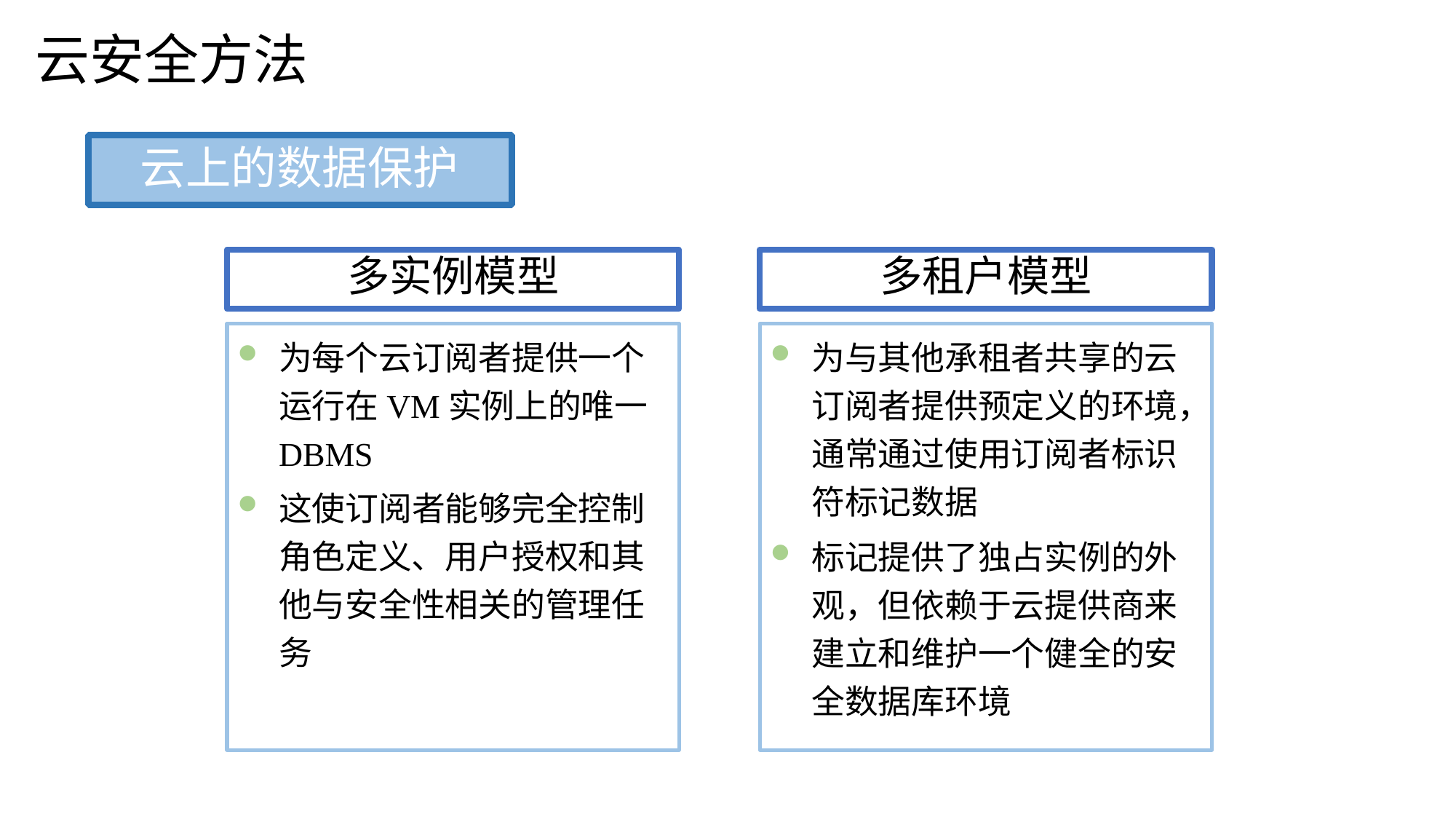

云安全方法

云上的数据保护
多实例模型
多租户模型
为每个云订阅者提供一个运行在VM实例上的唯一DBMS
这使订阅者能够完全控制角色定义、用户授权和其他与安全性相关的管理任务
为与其他承租者共享的云订阅者提供预定义的环境，通常通过使用订阅者标识符标记数据
标记提供了独占实例的外观，但依赖于云提供商来建立和维护一个健全的安全数据库环境